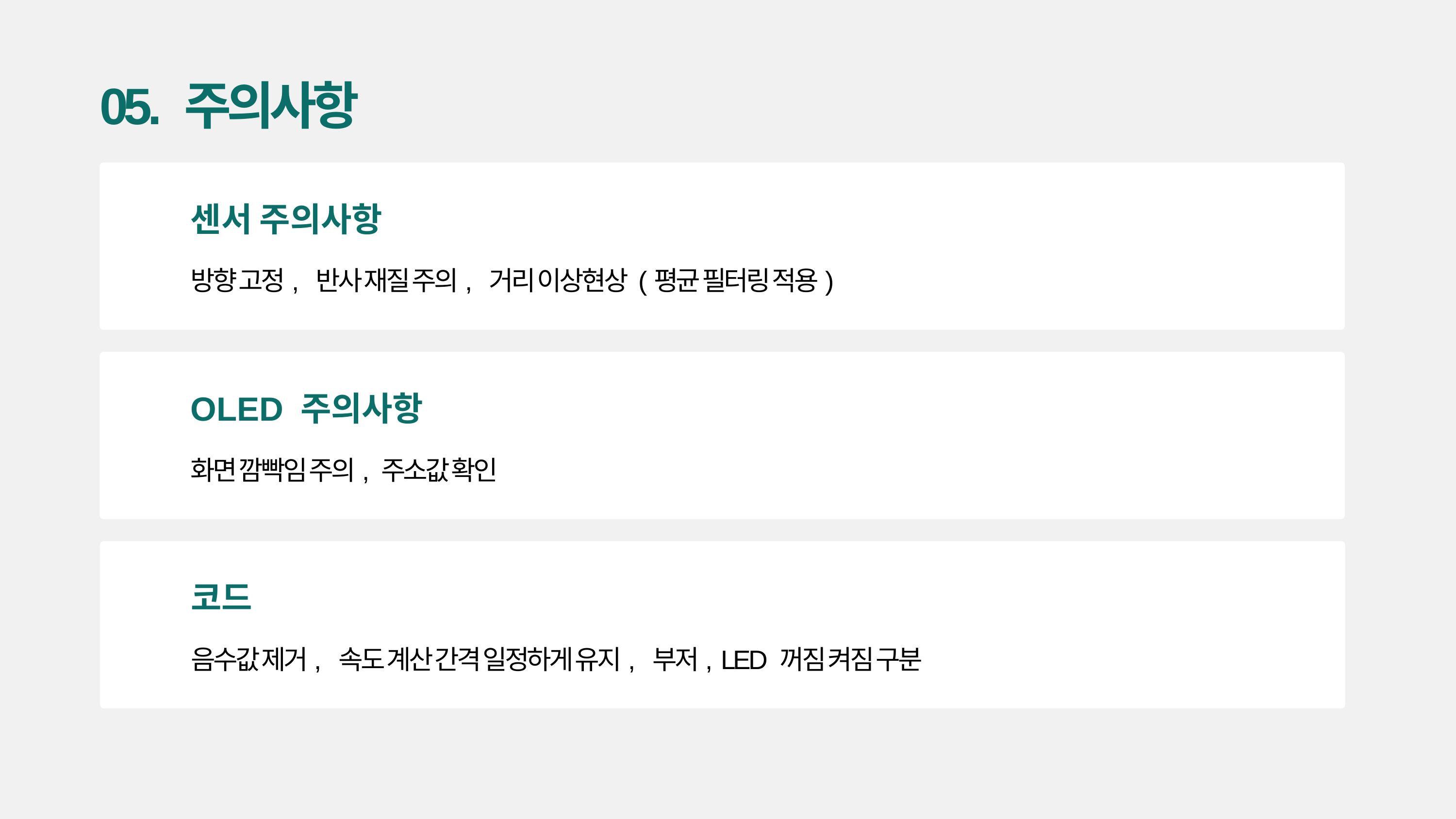

05. 주의사항

센서 주의사항
방향 고정,  반사 재질 주의,  거리 이상현상 (평균 필터링 적용)

OLED 주의사항
화면 깜빡임 주의, 주소값 확인

코드
음수값 제거,  속도 계산 간격 일정하게 유지,  부저,  LED 꺼짐 켜짐 구분